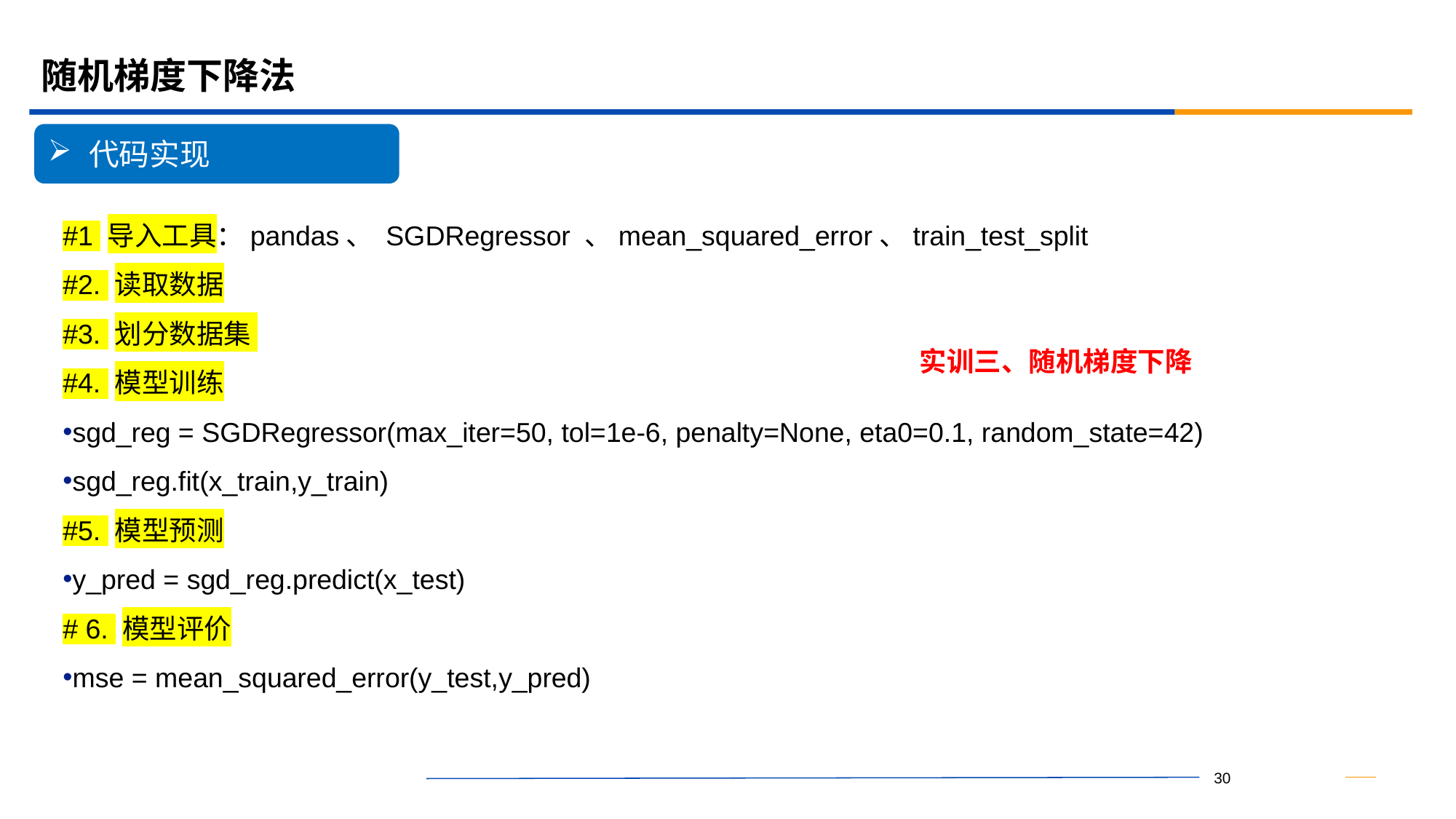

# 随机梯度下降法
代码实现
#1 导入工具：pandas、 SGDRegressor 、mean_squared_error、train_test_split
#2. 读取数据
#3. 划分数据集
#4. 模型训练
sgd_reg = SGDRegressor(max_iter=50, tol=1e-6, penalty=None, eta0=0.1, random_state=42)
sgd_reg.fit(x_train,y_train)
#5. 模型预测
y_pred = sgd_reg.predict(x_test)
# 6. 模型评价
mse = mean_squared_error(y_test,y_pred)
实训三、随机梯度下降